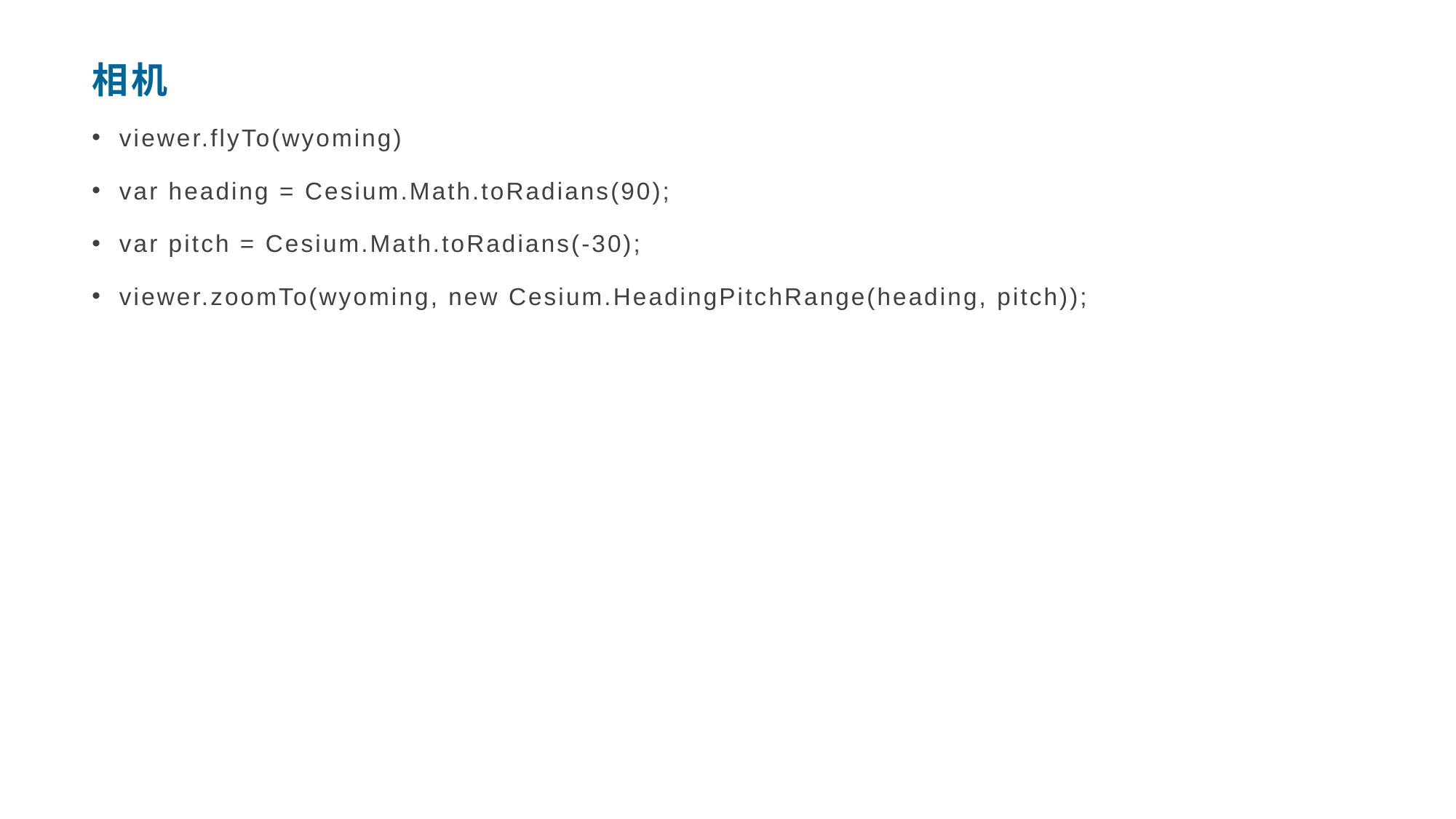

# 相机
viewer.flyTo(wyoming)
var heading = Cesium.Math.toRadians(90);
var pitch = Cesium.Math.toRadians(-30);
viewer.zoomTo(wyoming, new Cesium.HeadingPitchRange(heading, pitch));